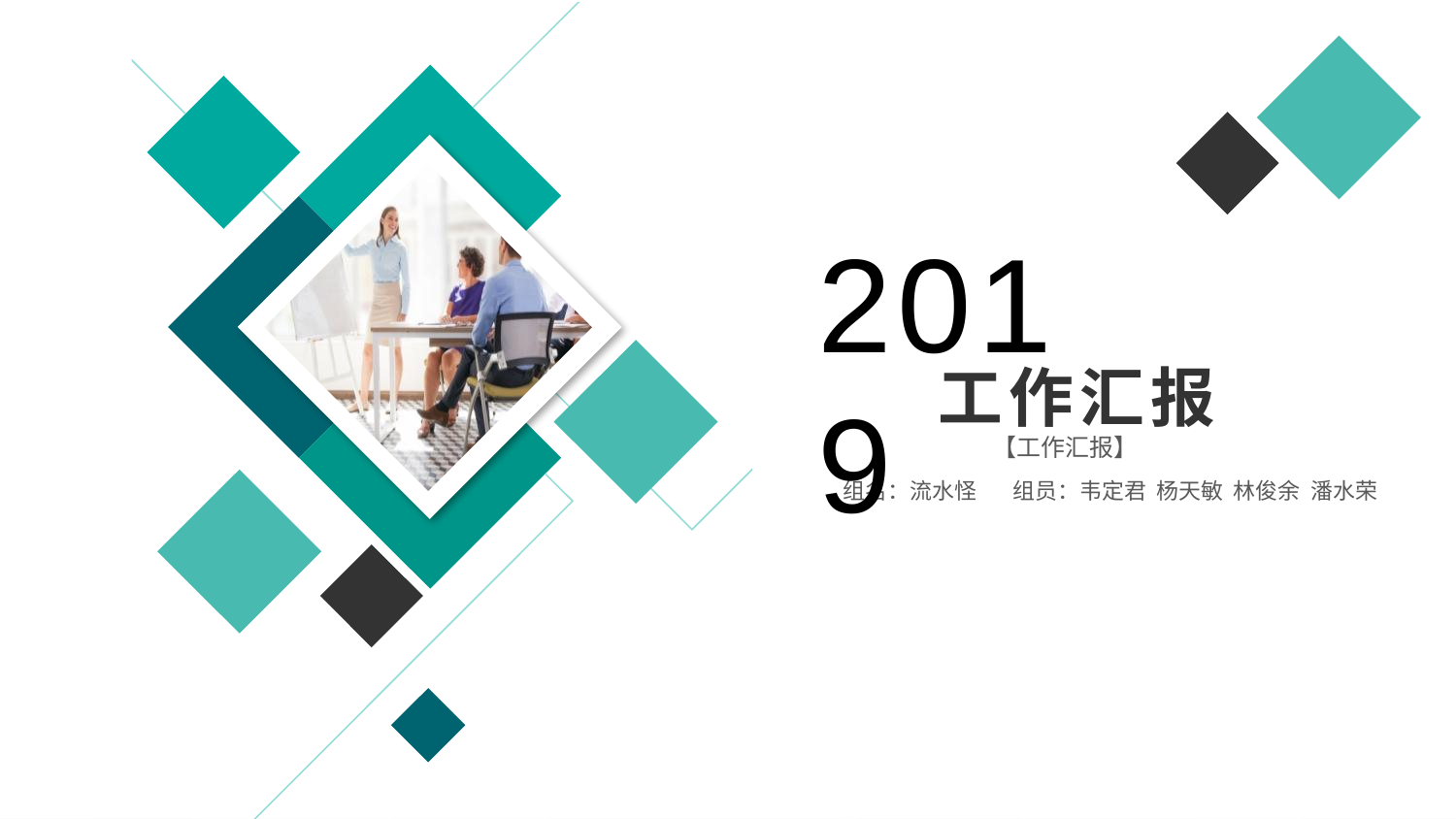

2019

     工作汇报
                             【工作汇报】

组名：流水怪       组员：韦定君  杨天敏  林俊余  潘水荣